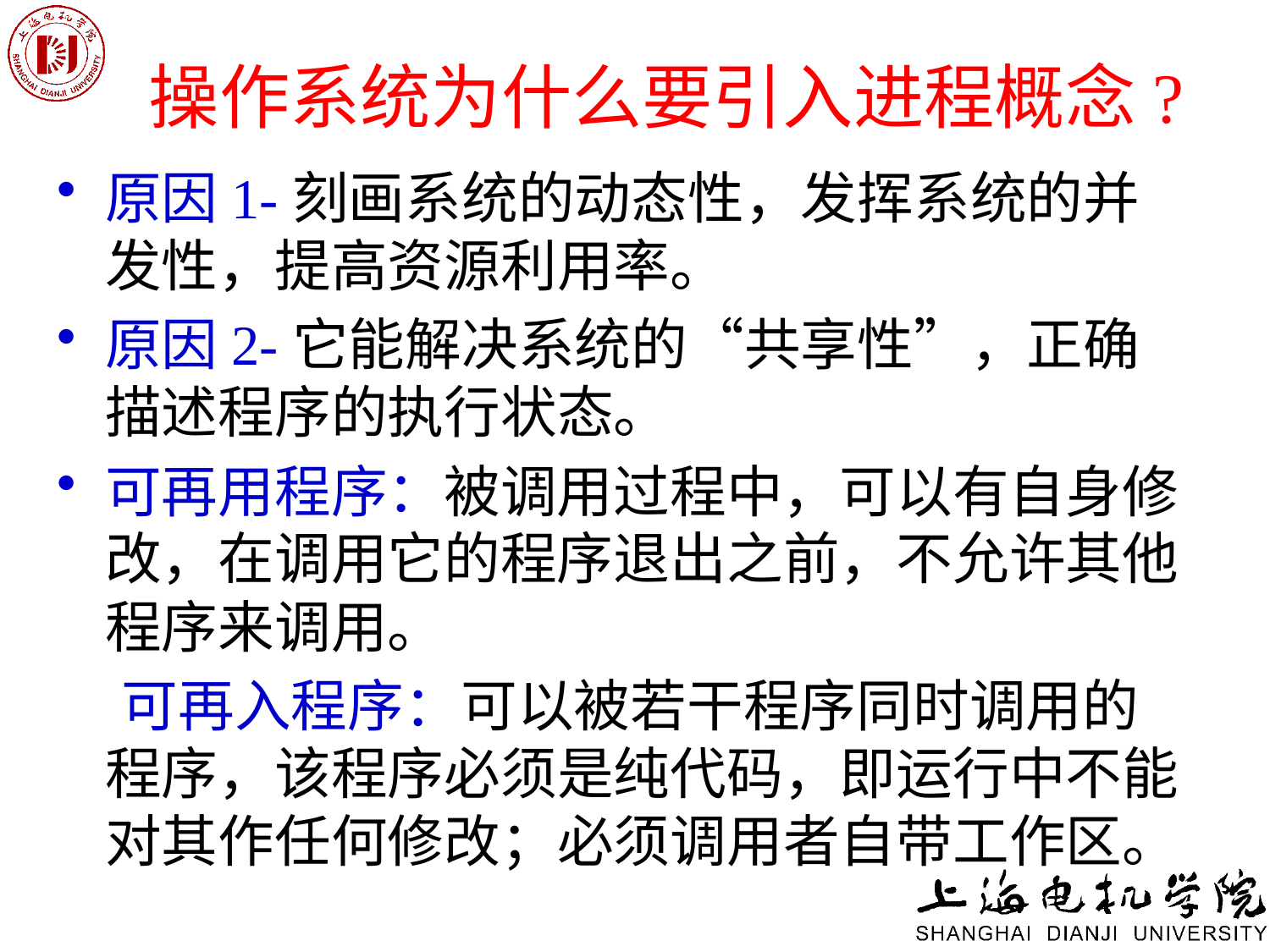

# 操作系统为什么要引入进程概念?
原因1-刻画系统的动态性，发挥系统的并发性，提高资源利用率。
原因2-它能解决系统的“共享性”，正确描述程序的执行状态。
可再用程序：被调用过程中，可以有自身修改，在调用它的程序退出之前，不允许其他程序来调用。
    可再入程序：可以被若干程序同时调用的程序，该程序必须是纯代码，即运行中不能对其作任何修改；必须调用者自带工作区。